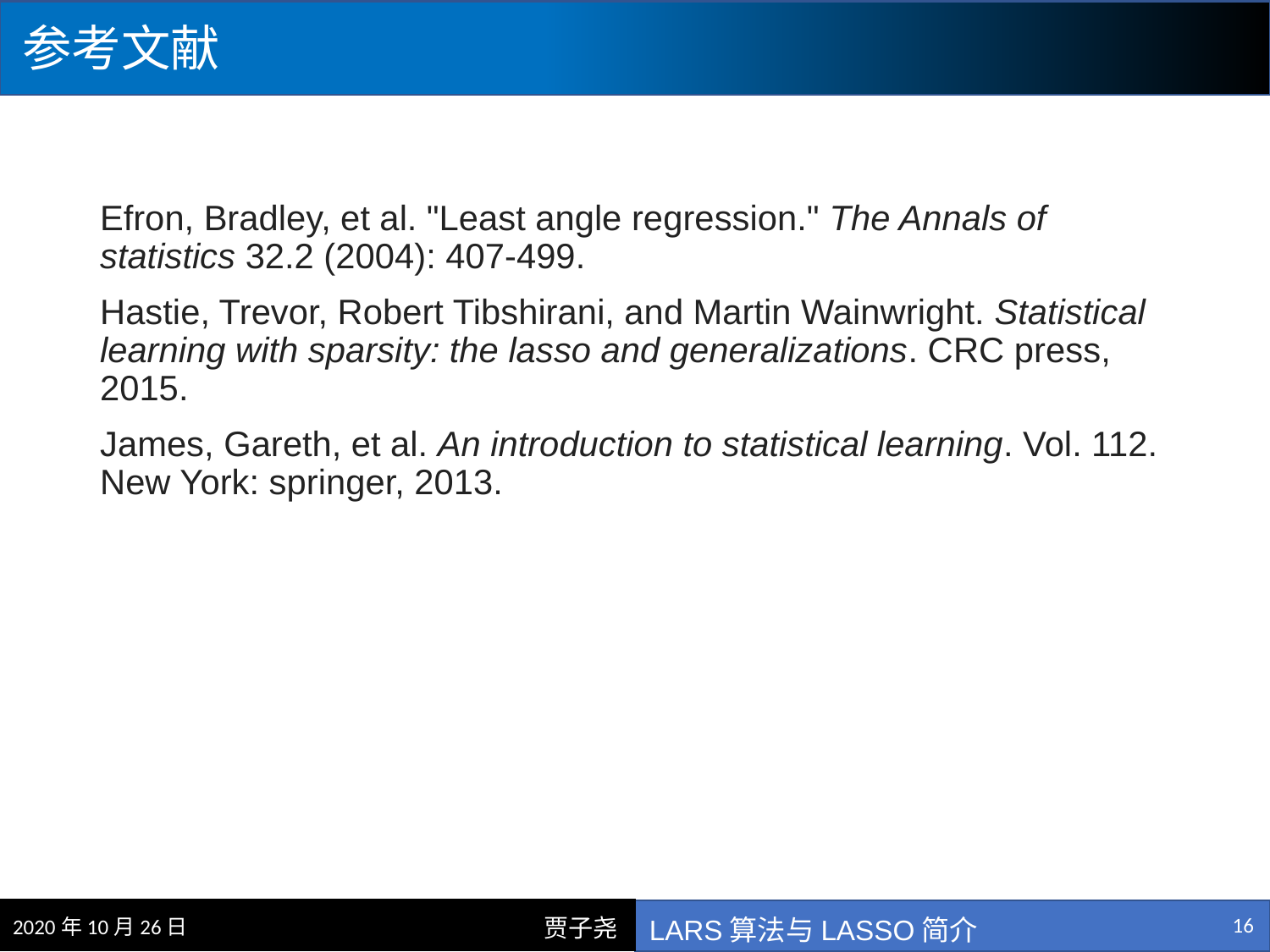

参考文献
Efron, Bradley, et al. "Least angle regression." The Annals of statistics 32.2 (2004): 407-499.
Hastie, Trevor, Robert Tibshirani, and Martin Wainwright. Statistical learning with sparsity: the lasso and generalizations. CRC press, 2015.
James, Gareth, et al. An introduction to statistical learning. Vol. 112. New York: springer, 2013.
16
2020年10月26日